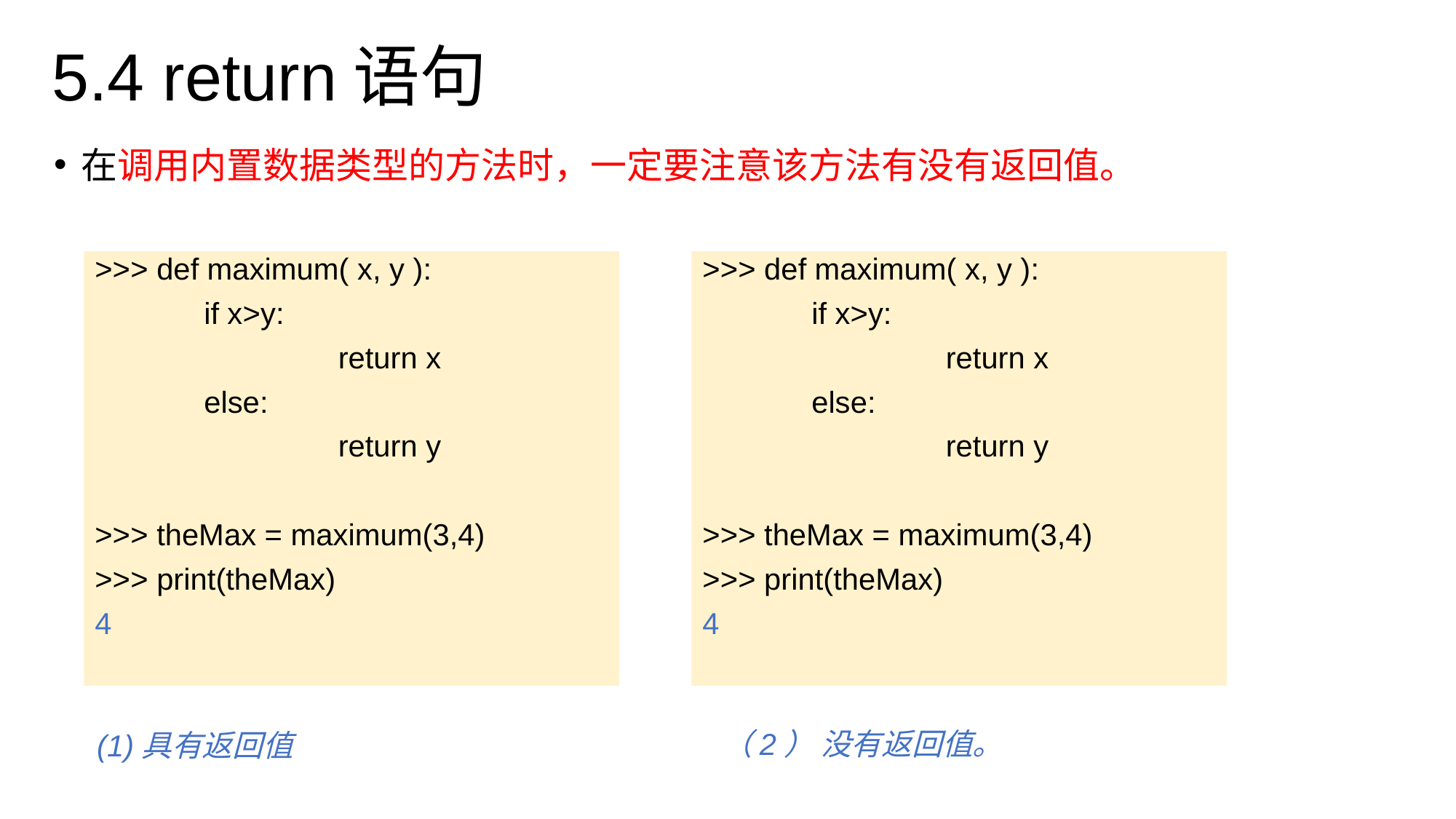

# 5.4 return语句
在调用内置数据类型的方法时，一定要注意该方法有没有返回值。
>>> def maximum( x, y ):
	if x>y:
		   return x
	else:
		   return y

>>> theMax = maximum(3,4)
>>> print(theMax)
4
>>> def maximum( x, y ):
	if x>y:
		   return x
	else:
		   return y

>>> theMax = maximum(3,4)
>>> print(theMax)
4
（2） 没有返回值。
(1)具有返回值